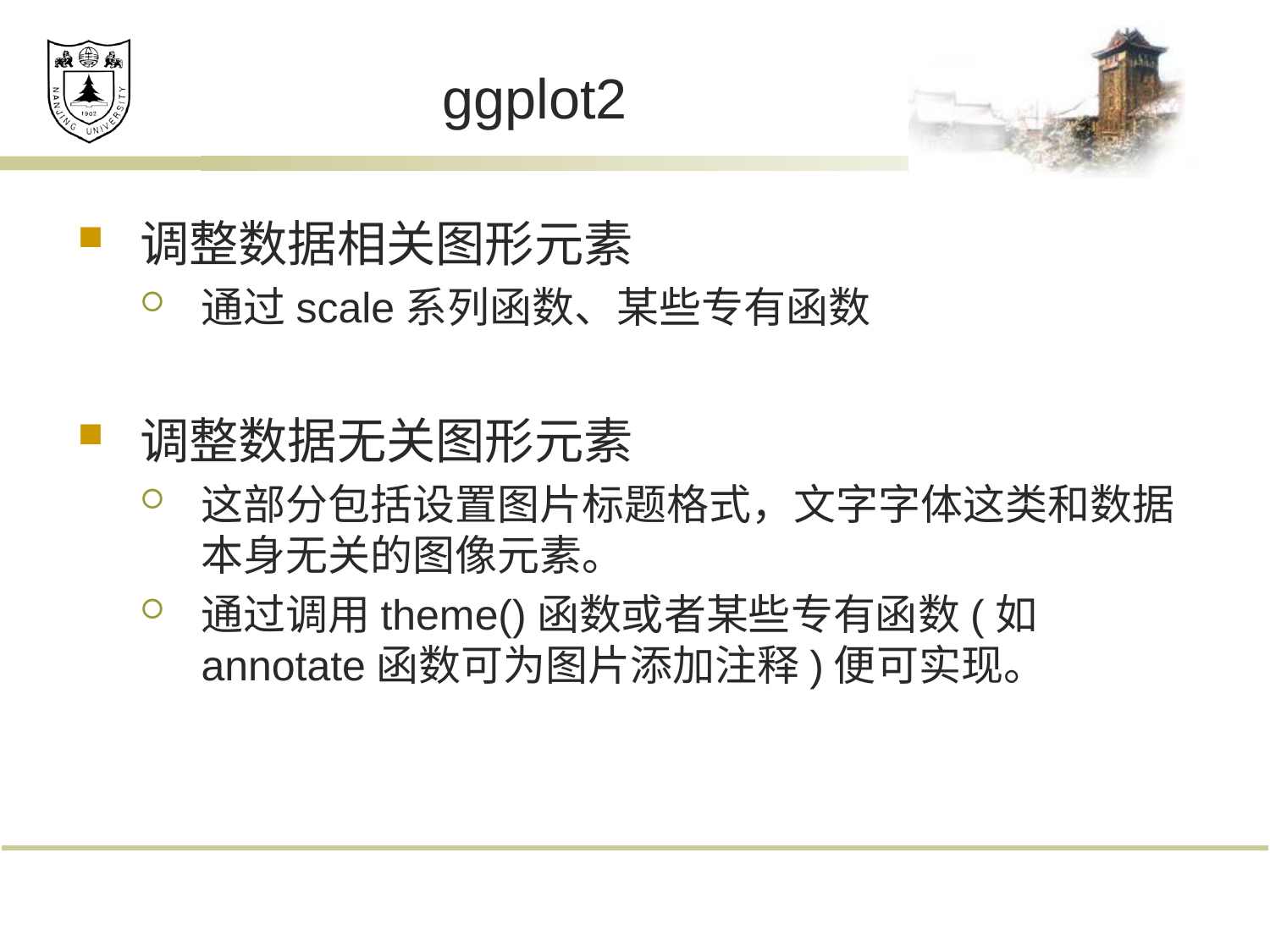

# ggplot2
调整数据相关图形元素
通过scale系列函数、某些专有函数

调整数据无关图形元素
这部分包括设置图片标题格式，文字字体这类和数据本身无关的图像元素。
通过调用theme()函数或者某些专有函数(如annotate函数可为图片添加注释)便可实现。